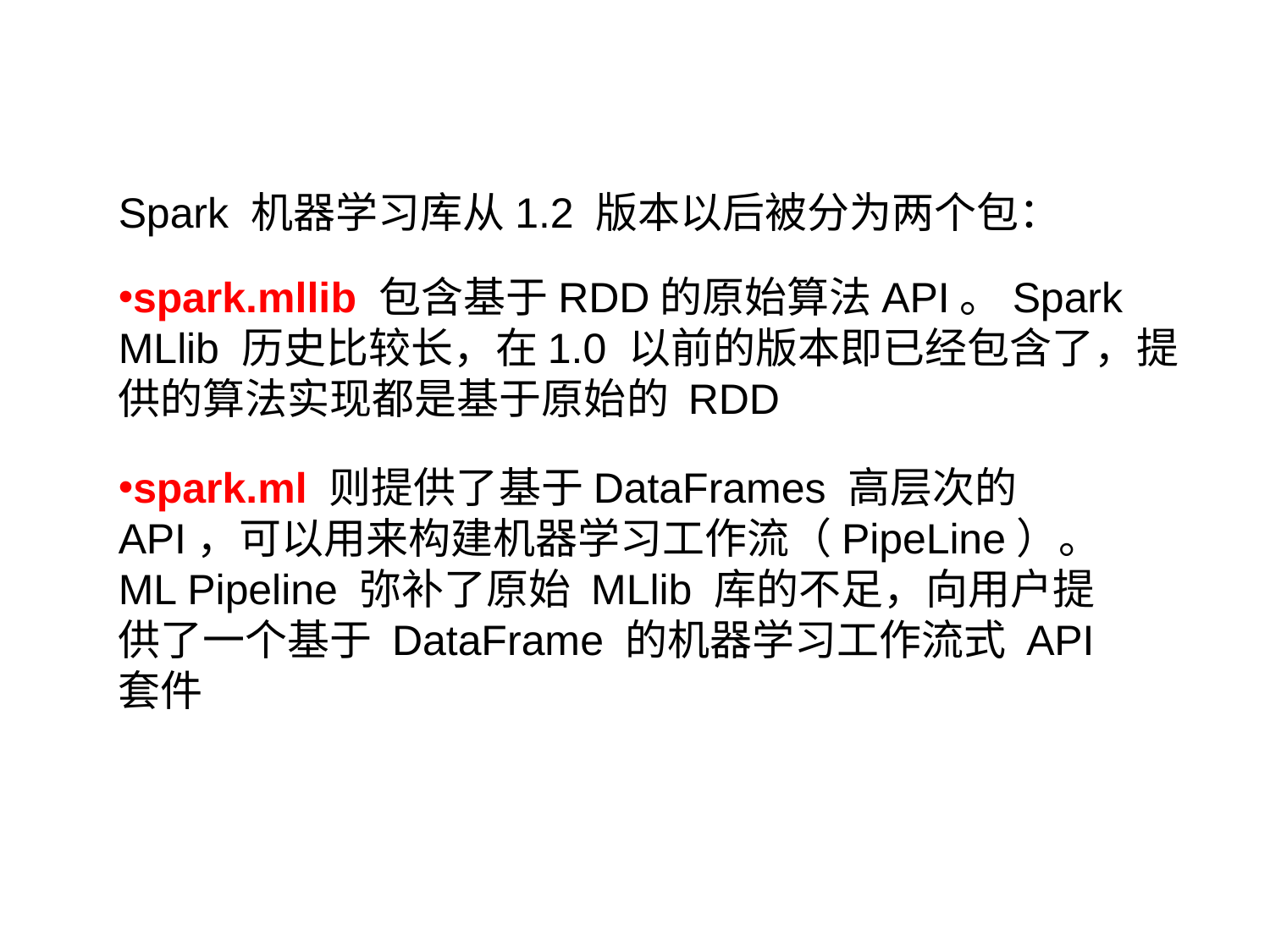

9.2  机器学习库MLlib概述
Spark 机器学习库从1.2 版本以后被分为两个包：
spark.mllib 包含基于RDD的原始算法API。Spark MLlib 历史比较长，在1.0 以前的版本即已经包含了，提供的算法实现都是基于原始的 RDD
spark.ml 则提供了基于DataFrames 高层次的API，可以用来构建机器学习工作流（PipeLine）。ML Pipeline 弥补了原始 MLlib 库的不足，向用户提供了一个基于 DataFrame 的机器学习工作流式 API 套件